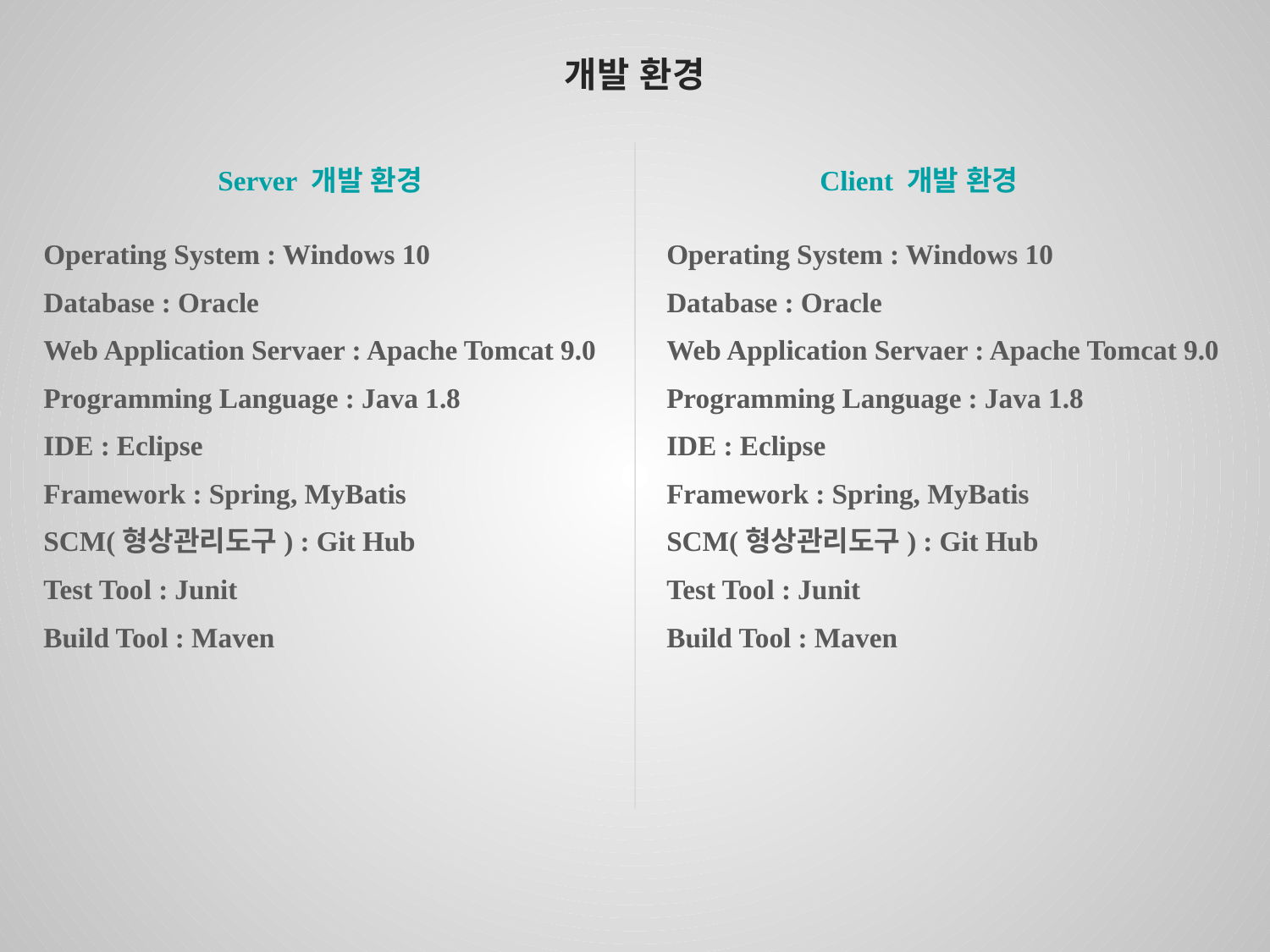

개발 환경

Server 개발 환경
Client 개발 환경
Operating System : Windows 10
Database : Oracle
Web Application Servaer : Apache Tomcat 9.0
Programming Language : Java 1.8
IDE : Eclipse
Framework : Spring, MyBatis
SCM(형상관리도구) : Git Hub
Test Tool : Junit
Build Tool : Maven
Operating System : Windows 10
Database : Oracle
Web Application Servaer : Apache Tomcat 9.0
Programming Language : Java 1.8
IDE : Eclipse
Framework : Spring, MyBatis
SCM(형상관리도구) : Git Hub
Test Tool : Junit
Build Tool : Maven